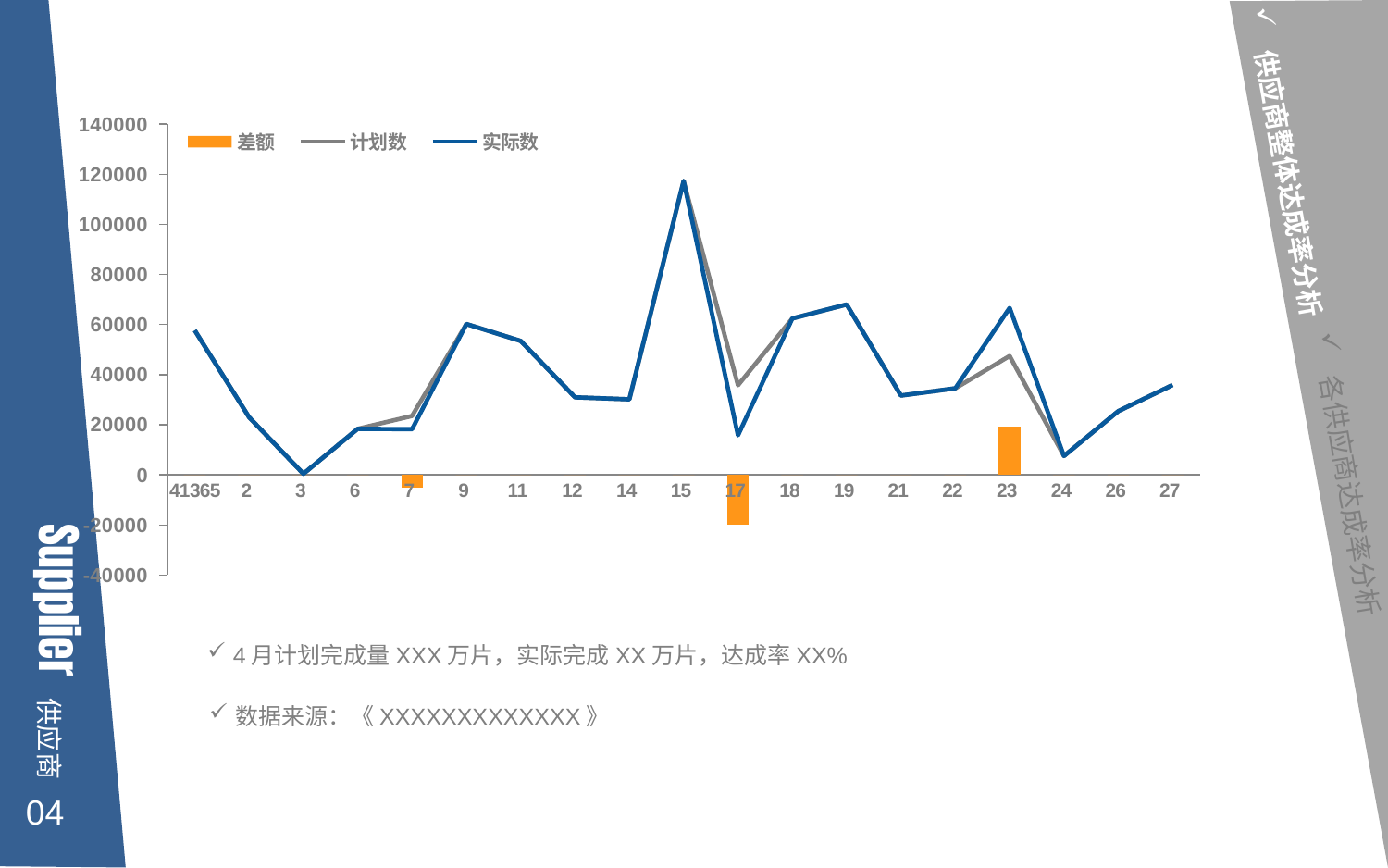

### Chart

| Category | 差额 | 计划数 | 实际数 |
|---|---|---|---|
| 41365 | 0.0 | 57678.0 | 57678.0 |
| 2 | 0.0 | 22980.0 | 22980.0 |
| 3 | 0.0 | 400.0 | 400.0 |
| 6 | 0.0 | 18367.0 | 18367.0 |
| 7 | -5288.0 | 23490.0 | 18202.0 |
| 9 | 0.0 | 60214.0 | 60214.0 |
| 11 | 0.0 | 53432.0 | 53432.0 |
| 12 | 0.0 | 30954.0 | 30954.0 |
| 14 | 0.0 | 30137.0 | 30137.0 |
| 15 | 0.0 | 117331.0 | 117331.0 |
| 17 | -20000.0 | 35754.0 | 15754.0 |
| 18 | 0.0 | 62412.0 | 62412.0 |
| 19 | 0.0 | 68007.0 | 68007.0 |
| 21 | 0.0 | 31638.0 | 31638.0 |
| 22 | 0.0 | 34529.0 | 34529.0 |
| 23 | 19222.0 | 47430.0 | 66652.0 |
| 24 | 0.0 | 7512.0 | 7512.0 |
| 26 | 0.0 | 25396.0 | 25396.0 |
| 27 | 0.0 | 35862.0 | 35862.0 |
供应商整体达成率分析

各供应商达成率分析
Supplier 供应商
4月计划完成量XXX万片，实际完成XX万片，达成率XX%
数据来源：《XXXXXXXXXXXXX》

04